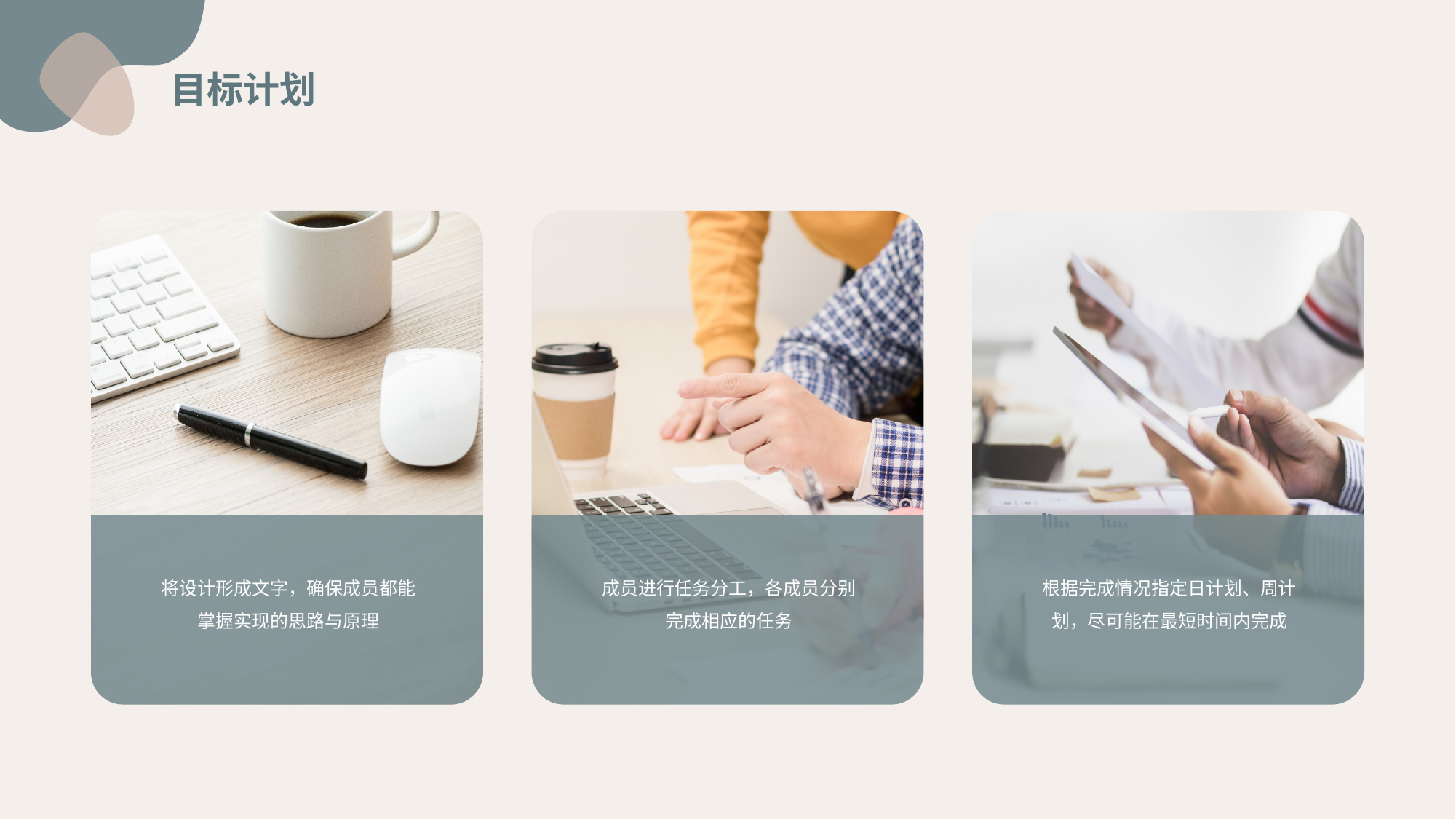

目标计划

将设计形成文字，确保成员都能掌握实现的思路与原理
成员进行任务分工，各成员分别完成相应的任务
根据完成情况指定日计划、周计划，尽可能在最短时间内完成